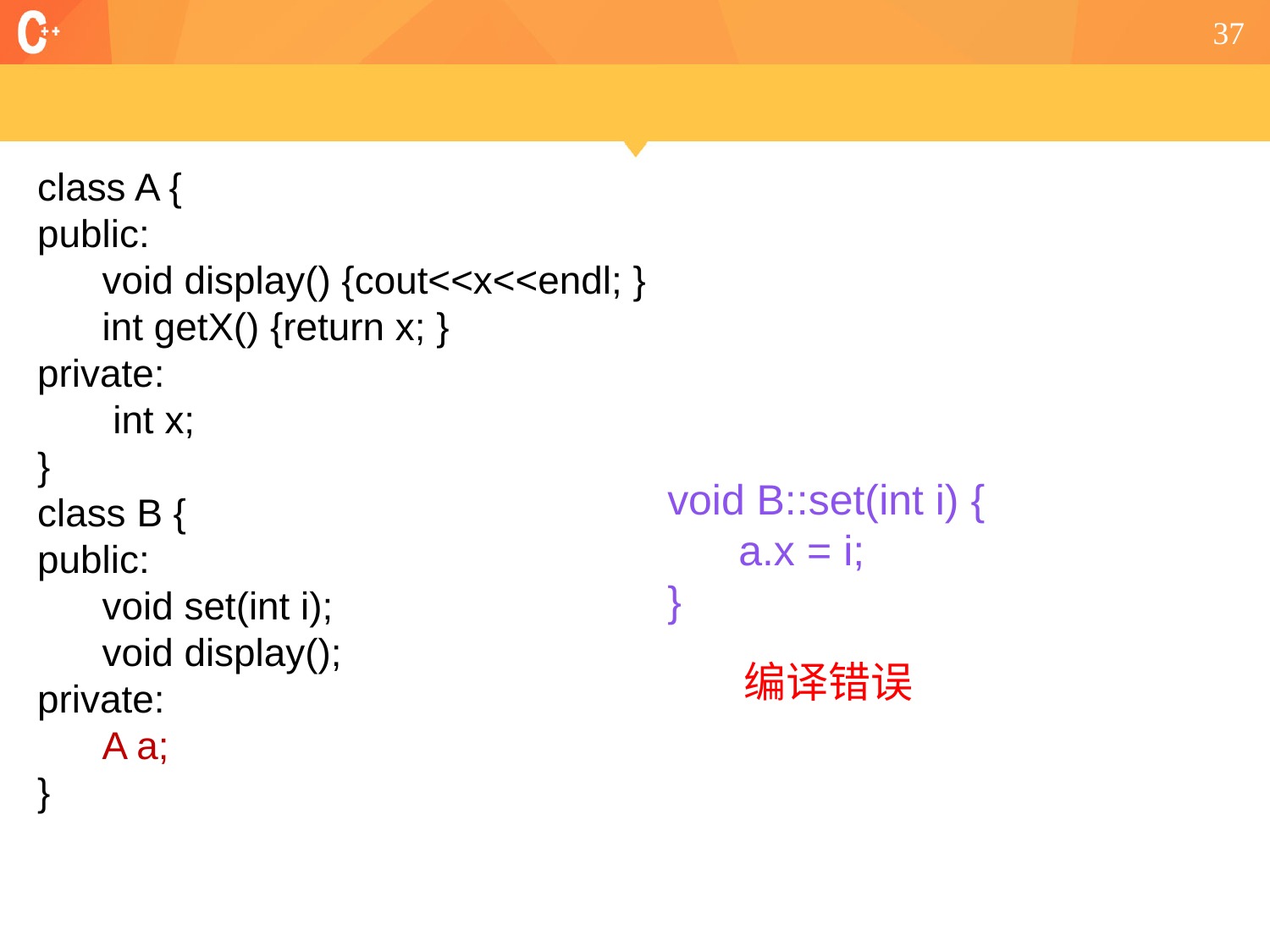

37
class A {
public:
      void display() {cout<<x<<endl; }
      int getX() {return x; }
private:
       int x;
}
class B {
public:
      void set(int i);
      void display();
private:
      A a;
}
void B::set(int i) {
      a.x = i;
}
编译错误